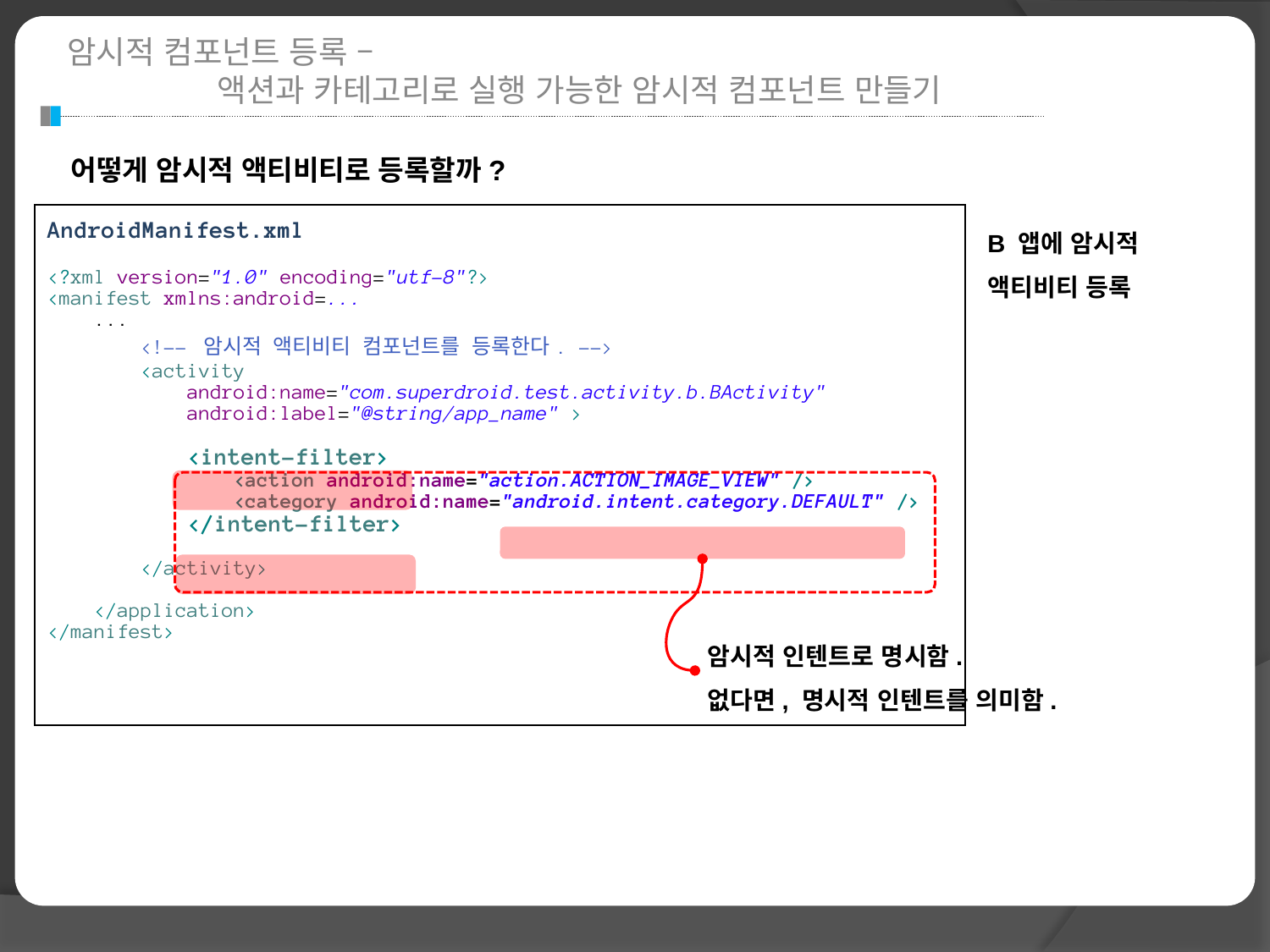

암시적 컴포넌트 등록 –
                액션과 카테고리로 실행 가능한 암시적 컴포넌트 만들기

어떻게 암시적 액티비티로 등록할까?
| AndroidManifest.xml <?xml version="1.0" encoding="utf-8"?> <manifest xmlns:android=... ... <!-- 암시적 액티비티 컴포넌트를 등록한다. --> <activity android:name="com.superdroid.test.activity.b.BActivity" android:label="@string/app\_name" > <intent-filter> <action android:name="action.ACTION\_IMAGE\_VIEW" /> <category android:name="android.intent.category.DEFAULT" /> </intent-filter> </activity> </application> </manifest> |
| --- |
B 앱에 암시적
액티비티 등록

암시적 인텐트로 명시함.
없다면, 명시적 인텐트를 의미함.